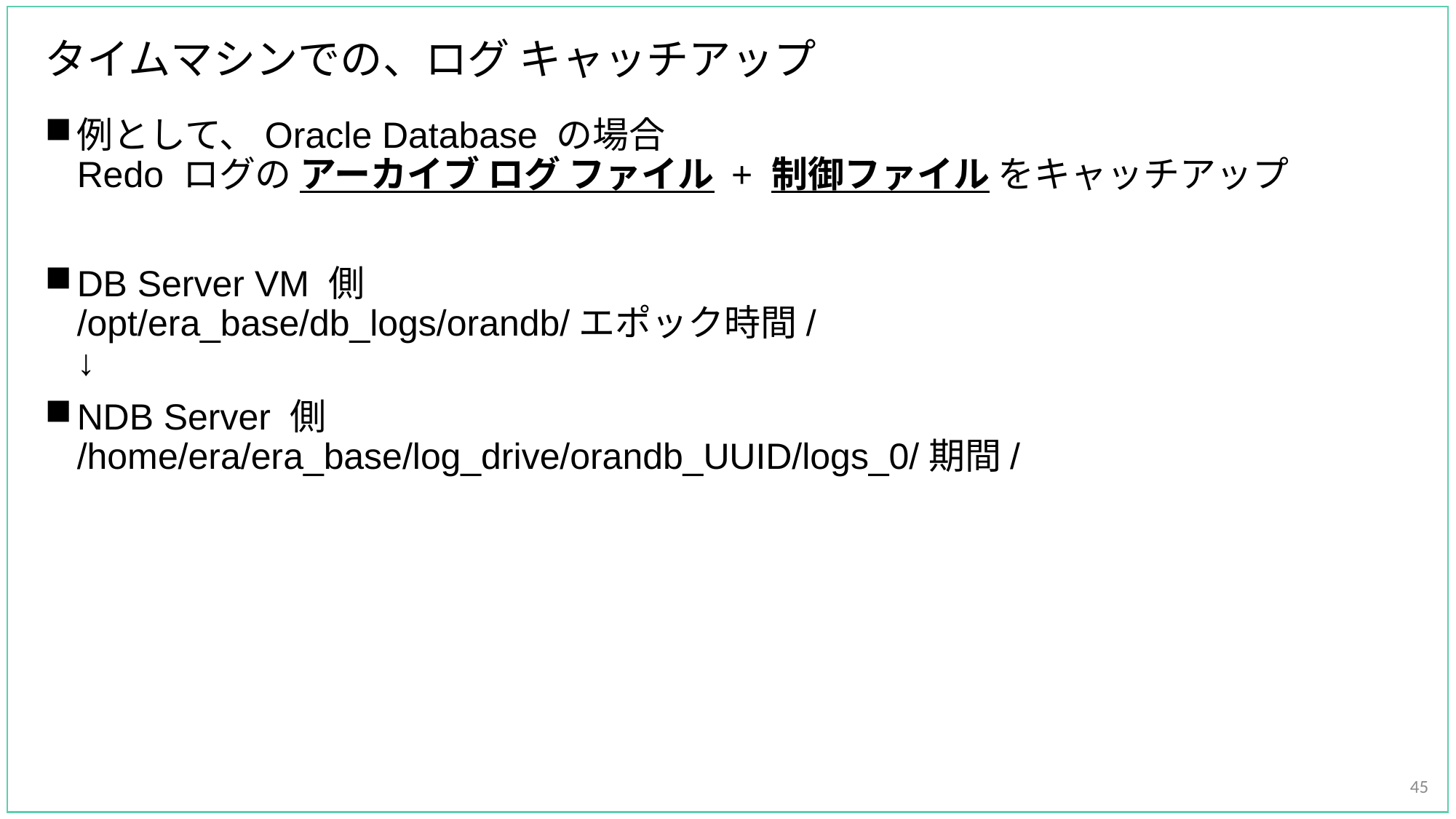

# タイムマシンでの、ログ キャッチアップ
例として、Oracle Database の場合
Redo ログの アーカイブ ログ ファイル + 制御ファイル をキャッチアップ

DB Server VM 側
/opt/era_base/db_logs/orandb/エポック時間/
↓
NDB Server 側
/home/era/era_base/log_drive/orandb_UUID/logs_0/期間/
45